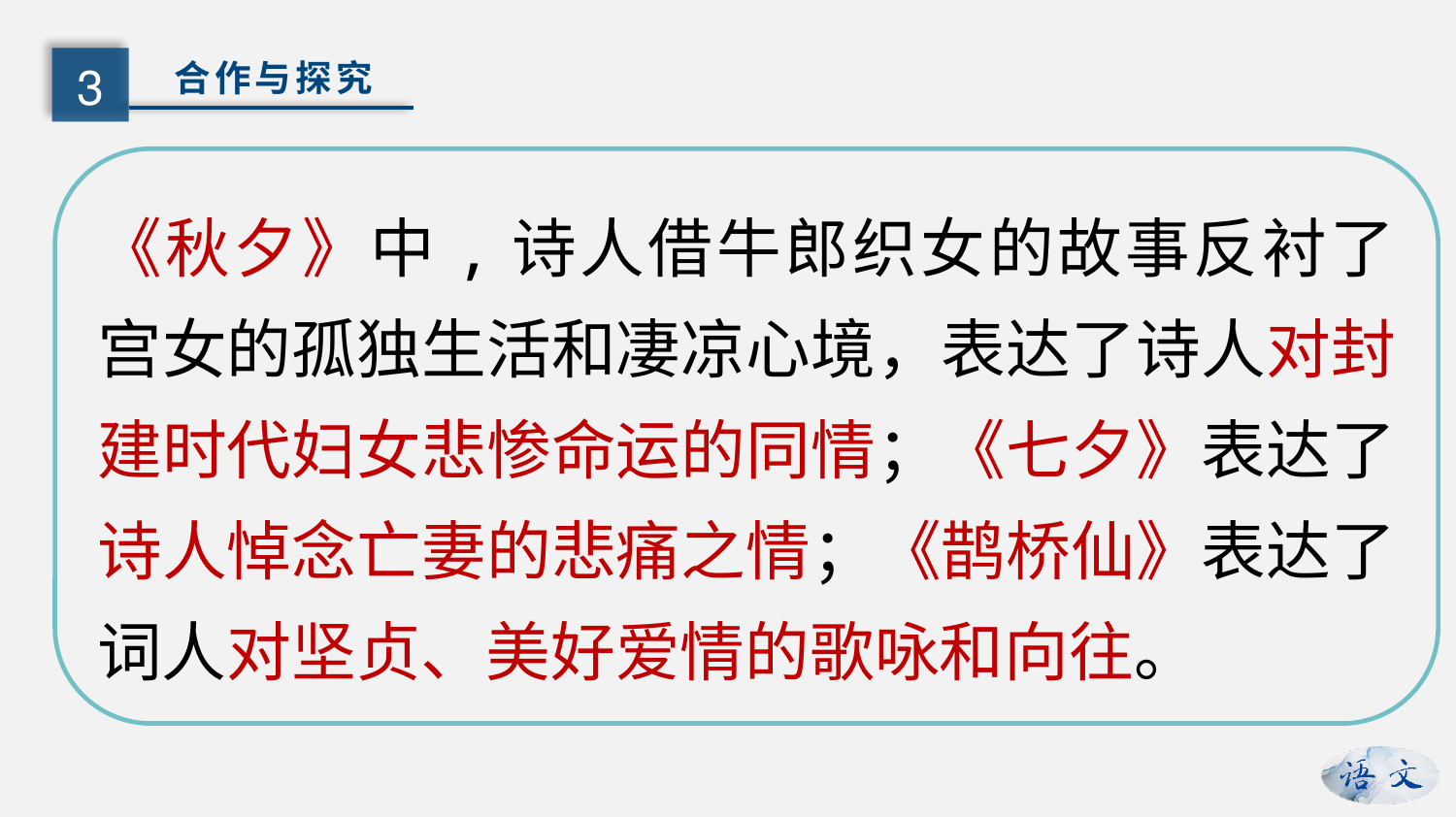

《秋夕》中,诗人借牛郎织女的故事反衬了宫女的孤独生活和凄凉心境，表达了诗人对封建时代妇女悲惨命运的同情；《七夕》表达了诗人悼念亡妻的悲痛之情；《鹊桥仙》表达了词人对坚贞、美好爱情的歌咏和向往。